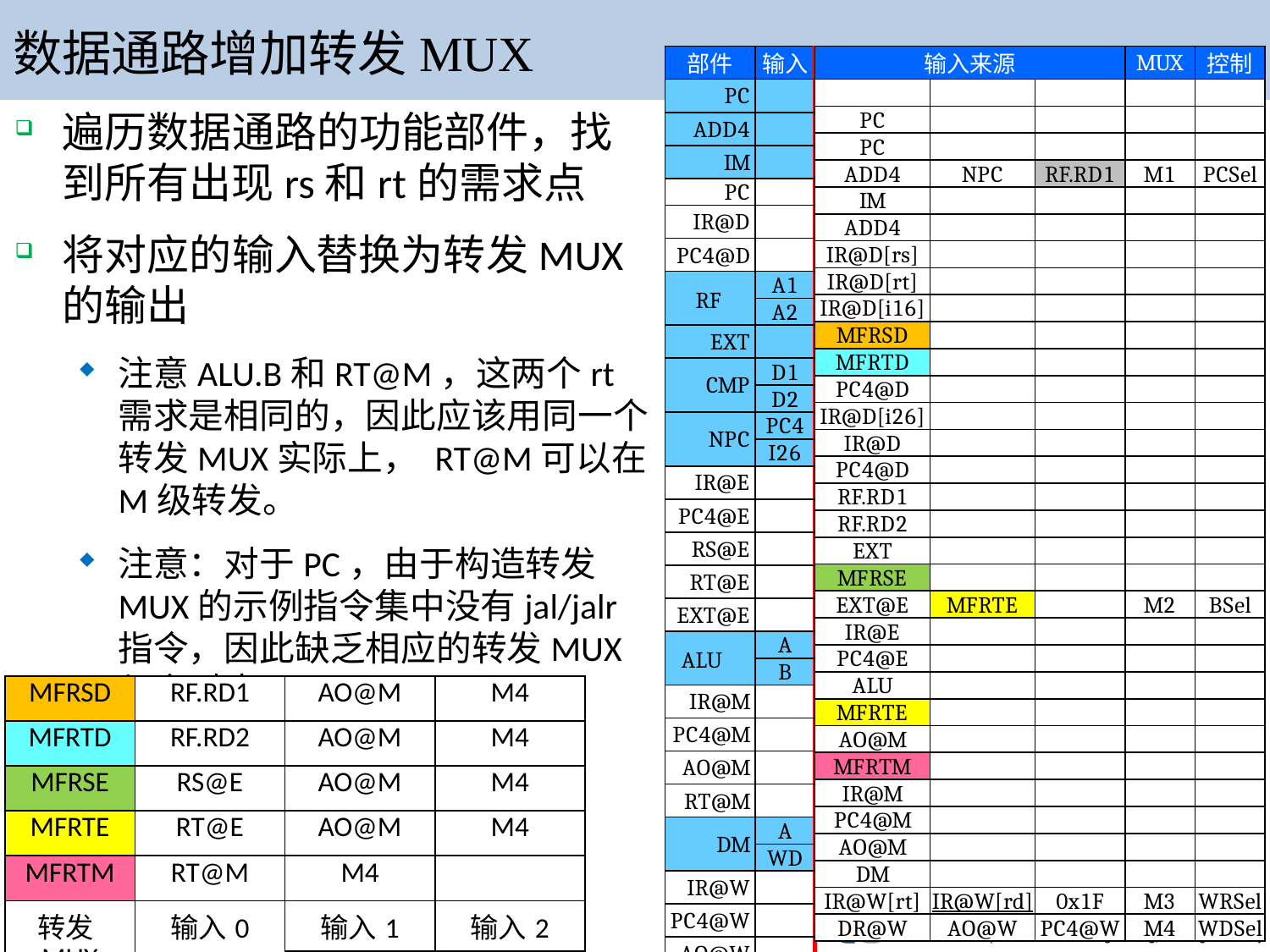

# 数据通路增加转发MUX
| 部件 | 输入 |
| --- | --- |
| PC |  |
| ADD4 |  |
| IM |  |
| PC |  |
| IR@D |  |
| PC4@D |  |
| RF | A1 |
|  | A2 |
| EXT |  |
| CMP | D1 |
|  | D2 |
| NPC | PC4 |
|  | I26 |
| IR@E |  |
| PC4@E |  |
| RS@E |  |
| RT@E |  |
| EXT@E |  |
| ALU | A |
|  | B |
| IR@M |  |
| PC4@M |  |
| AO@M |  |
| RT@M |  |
| DM | A |
|  | WD |
| IR@W |  |
| PC4@W |  |
| AO@W |  |
| DR@W |  |
| RF | A3 |
|  | WD |
| 输入来源 |  |  | MUX | 控制 |
| --- | --- | --- | --- | --- |
|  |  |  |  |  |
| PC |  |  |  |  |
| PC |  |  |  |  |
| ADD4 | NPC | RF.RD1 | M1 | PCSel |
| IM |  |  |  |  |
| ADD4 |  |  |  |  |
| IR@D[rs] |  |  |  |  |
| IR@D[rt] |  |  |  |  |
| IR@D[i16] |  |  |  |  |
| MFRSD |  |  |  |  |
| MFRTD |  |  |  |  |
| PC4@D |  |  |  |  |
| IR@D[i26] |  |  |  |  |
| IR@D |  |  |  |  |
| PC4@D |  |  |  |  |
| RF.RD1 |  |  |  |  |
| RF.RD2 |  |  |  |  |
| EXT |  |  |  |  |
| MFRSE |  |  |  |  |
| EXT@E | MFRTE |  | M2 | BSel |
| IR@E |  |  |  |  |
| PC4@E |  |  |  |  |
| ALU |  |  |  |  |
| MFRTE |  |  |  |  |
| AO@M |  |  |  |  |
| MFRTM |  |  |  |  |
| IR@M |  |  |  |  |
| PC4@M |  |  |  |  |
| AO@M |  |  |  |  |
| DM |  |  |  |  |
| IR@W[rt] | IR@W[rd] | 0x1F | M3 | WRSel |
| DR@W | AO@W | PC4@W | M4 | WDSel |
遍历数据通路的功能部件，找到所有出现rs和rt的需求点
将对应的输入替换为转发MUX的输出
注意ALU.B和RT@M，这两个rt需求是相同的，因此应该用同一个转发MUX实际上， RT@M可以在M级转发。
注意：对于PC，由于构造转发MUX的示例指令集中没有jal/jalr指令，因此缺乏相应的转发MUX与之对应
| MFRSD | RF.RD1 |
| --- | --- |
| MFRTD | RF.RD2 |
| MFRSE | RS@E |
| MFRTE | RT@E |
| MFRTM | RT@M |
| 转发MUX | 输入0 |
| AO@M | M4 |
| --- | --- |
| AO@M | M4 |
| AO@M | M4 |
| AO@M | M4 |
| M4 |  |
| 输入1 | 输入2 |